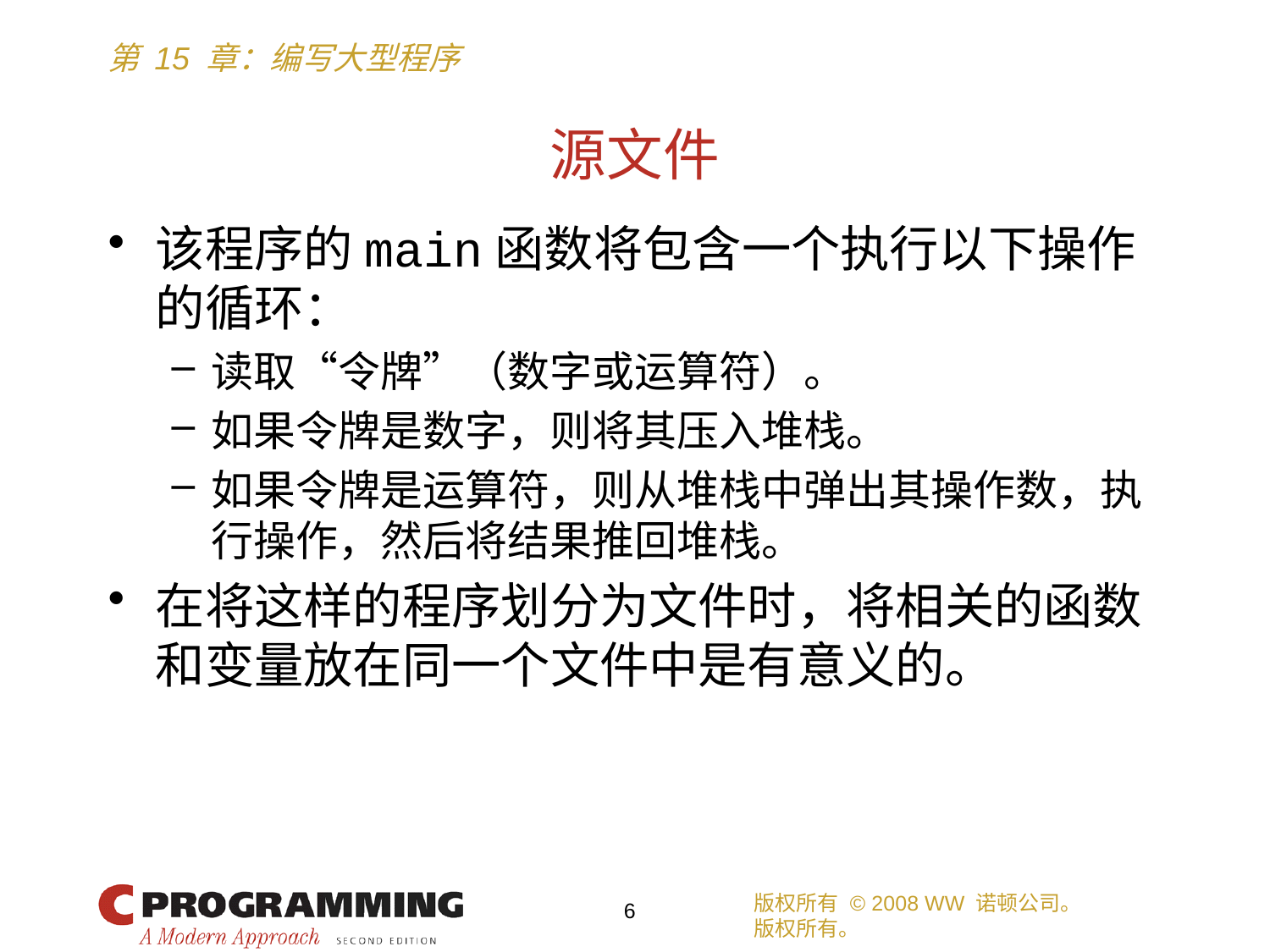

# 源文件
该程序的main函数将包含一个执行以下操作的循环：
读取“令牌”（数字或运算符）。
如果令牌是数字，则将其压入堆栈。
如果令牌是运算符，则从堆栈中弹出其操作数，执行操作，然后将结果推回堆栈。
在将这样的程序划分为文件时，将相关的函数和变量放在同一个文件中是有意义的。
版权所有 © 2008 WW 诺顿公司。
版权所有。
6